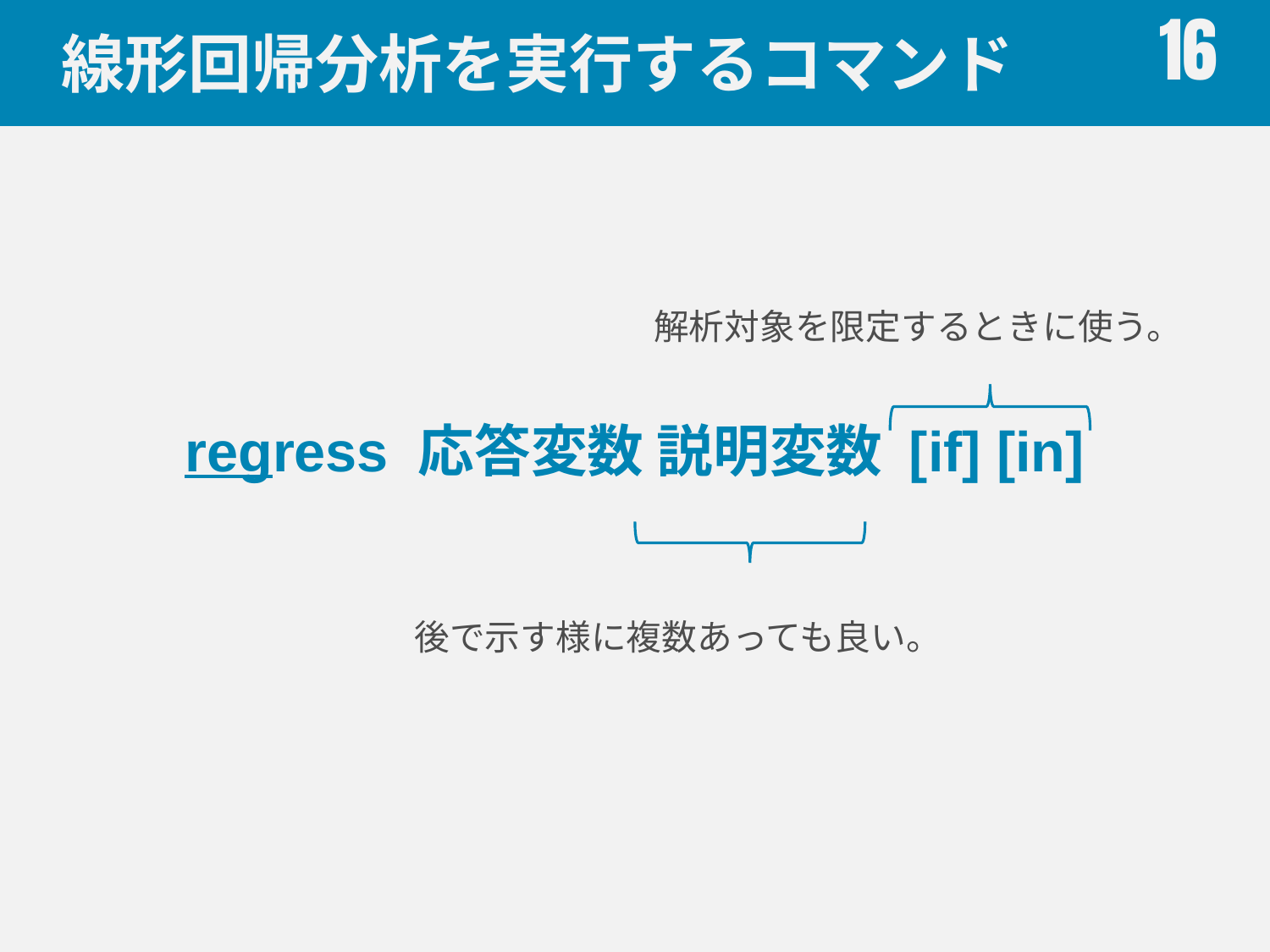

# 線形回帰分析を実行するコマンド
 16

regress 応答変数 説明変数 [if] [in]
解析対象を限定するときに使う。

後で示す様に複数あっても良い。